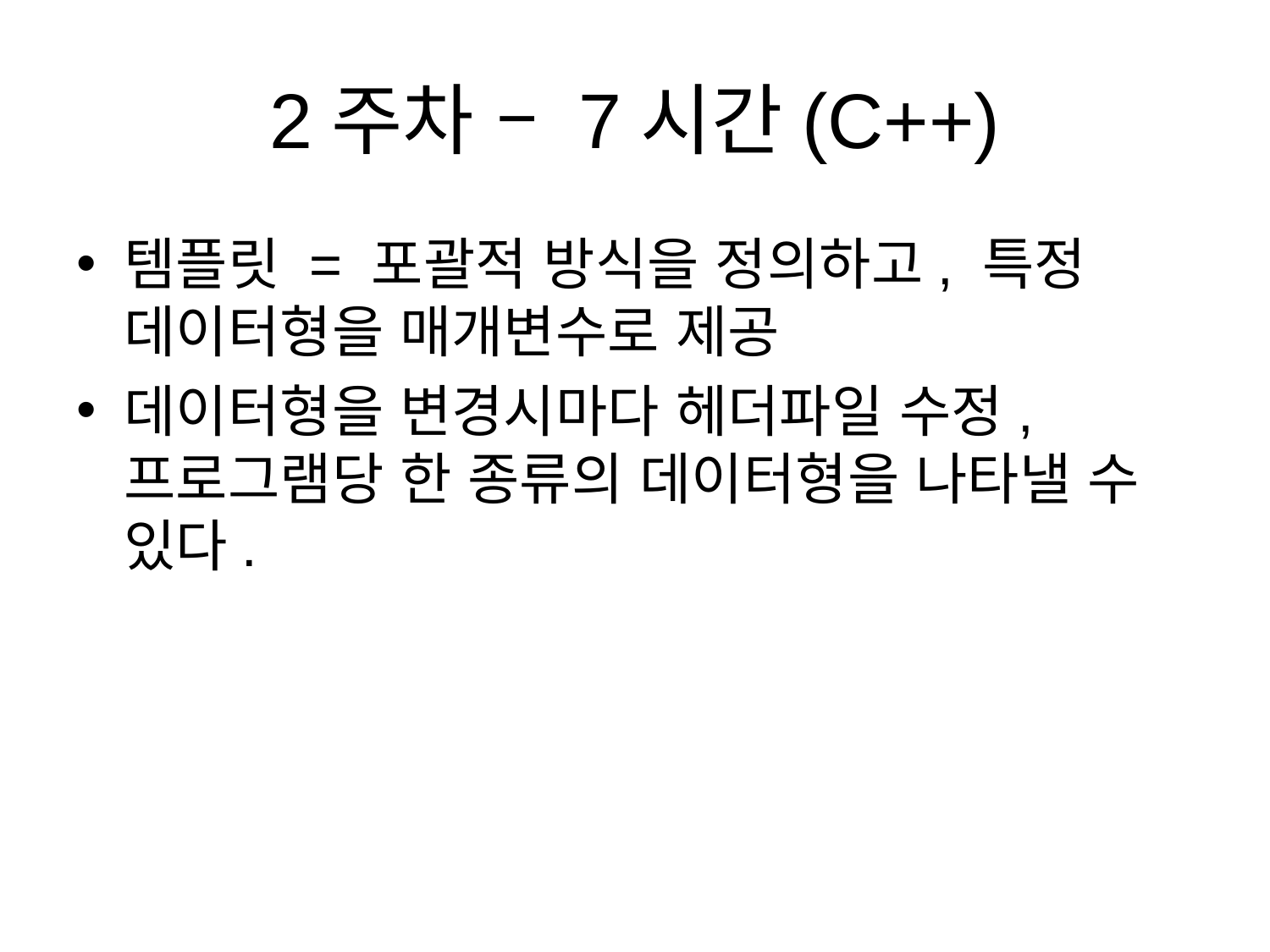

# 2주차 – 7시간(C++)
템플릿 = 포괄적 방식을 정의하고, 특정 데이터형을 매개변수로 제공
데이터형을 변경시마다 헤더파일 수정, 프로그램당 한 종류의 데이터형을 나타낼 수 있다.